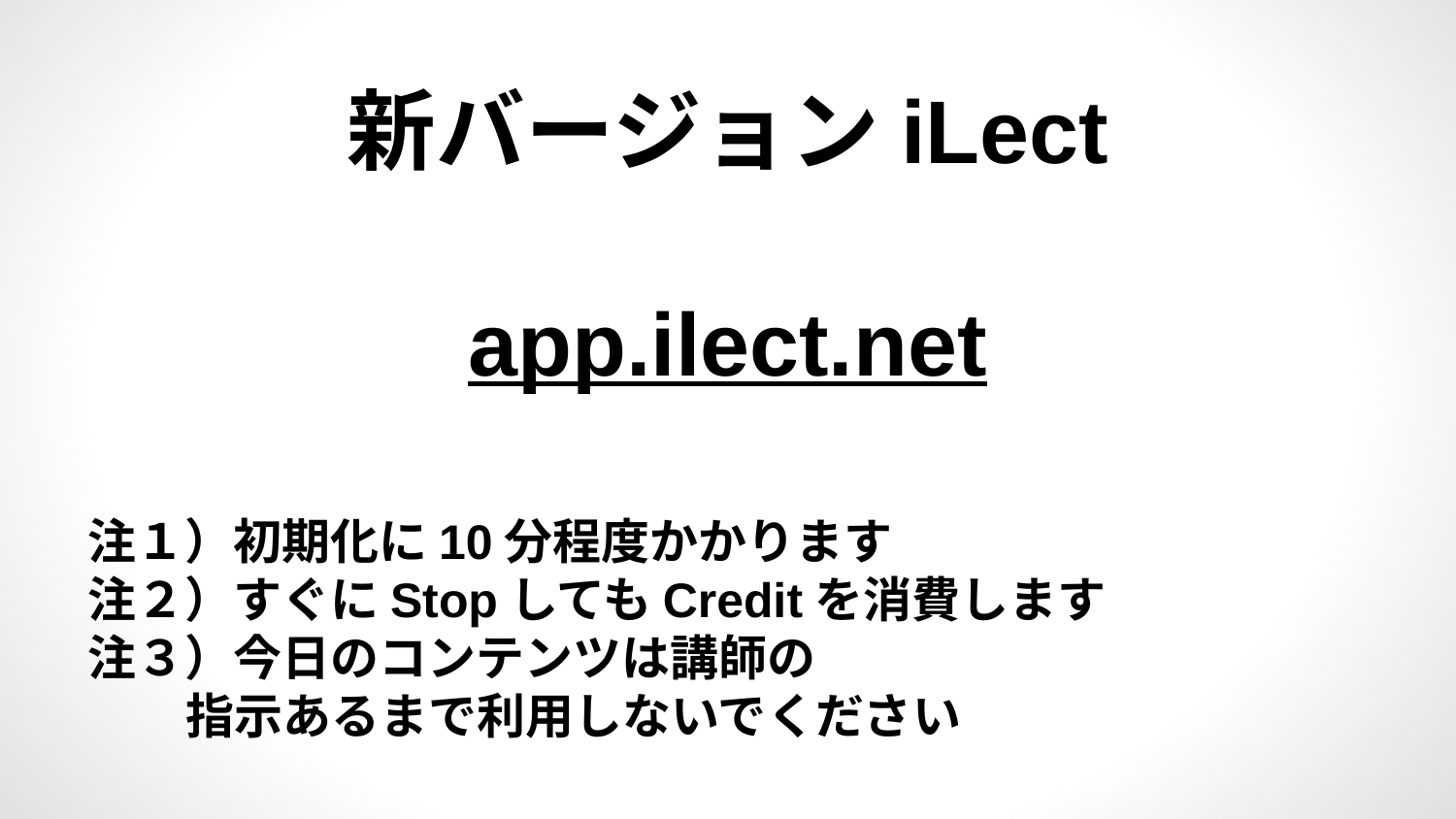

# 新バージョンiLect

app.ilect.net

注１）初期化に10分程度かかります
注２）すぐにStopしてもCreditを消費します
注３）今日のコンテンツは講師の
         指示あるまで利用しないでください